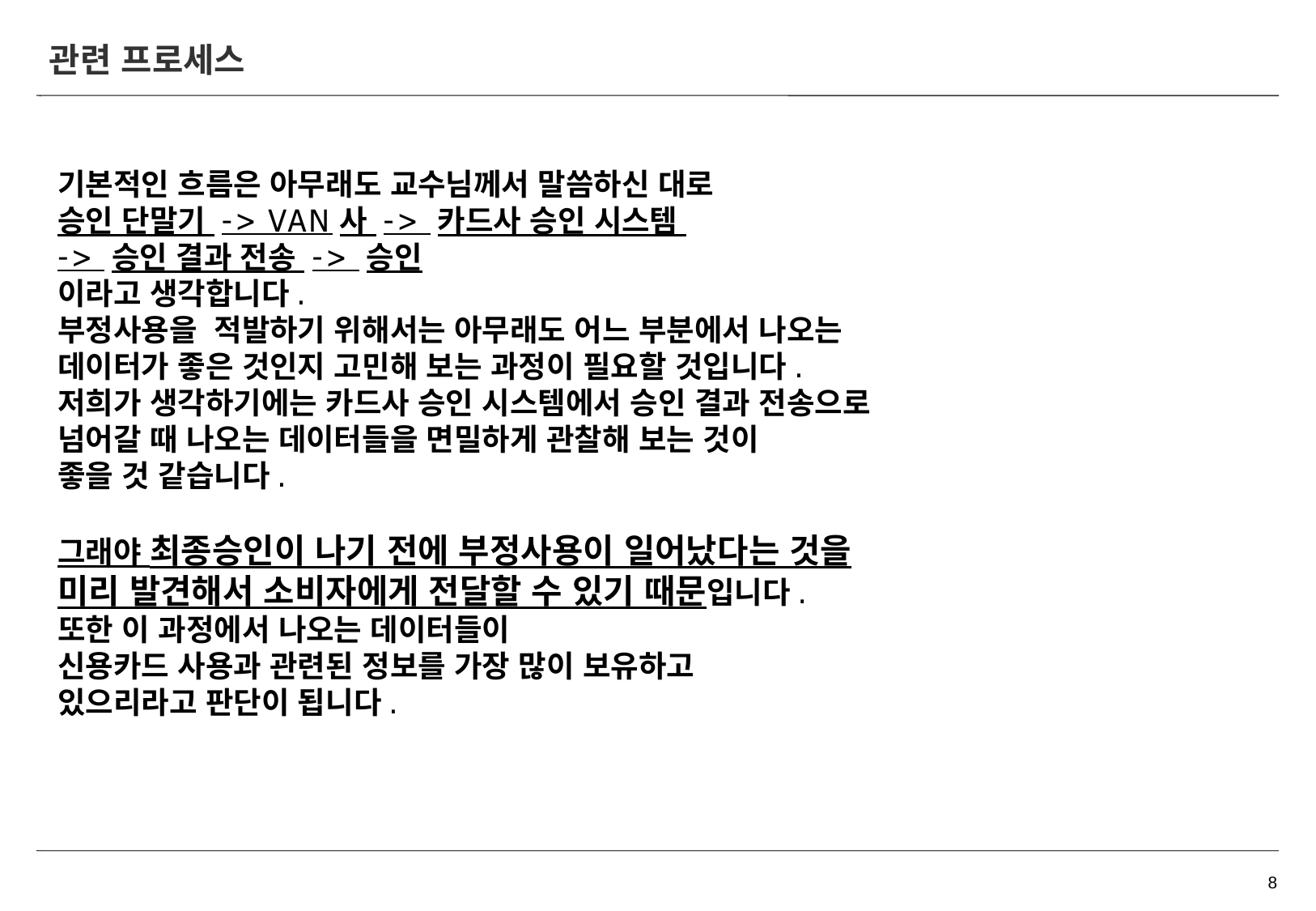

# 관련 프로세스
기본적인 흐름은 아무래도 교수님께서 말씀하신 대로
승인 단말기 -> VAN사 -> 카드사 승인 시스템
-> 승인 결과 전송 -> 승인
이라고 생각합니다.
부정사용을  적발하기 위해서는 아무래도 어느 부분에서 나오는 데이터가 좋은 것인지 고민해 보는 과정이 필요할 것입니다.
저희가 생각하기에는 카드사 승인 시스템에서 승인 결과 전송으로 넘어갈 때 나오는 데이터들을 면밀하게 관찰해 보는 것이
좋을 것 같습니다.

그래야 최종승인이 나기 전에 부정사용이 일어났다는 것을 미리 발견해서 소비자에게 전달할 수 있기 때문입니다.
또한 이 과정에서 나오는 데이터들이
신용카드 사용과 관련된 정보를 가장 많이 보유하고
있으리라고 판단이 됩니다.
8